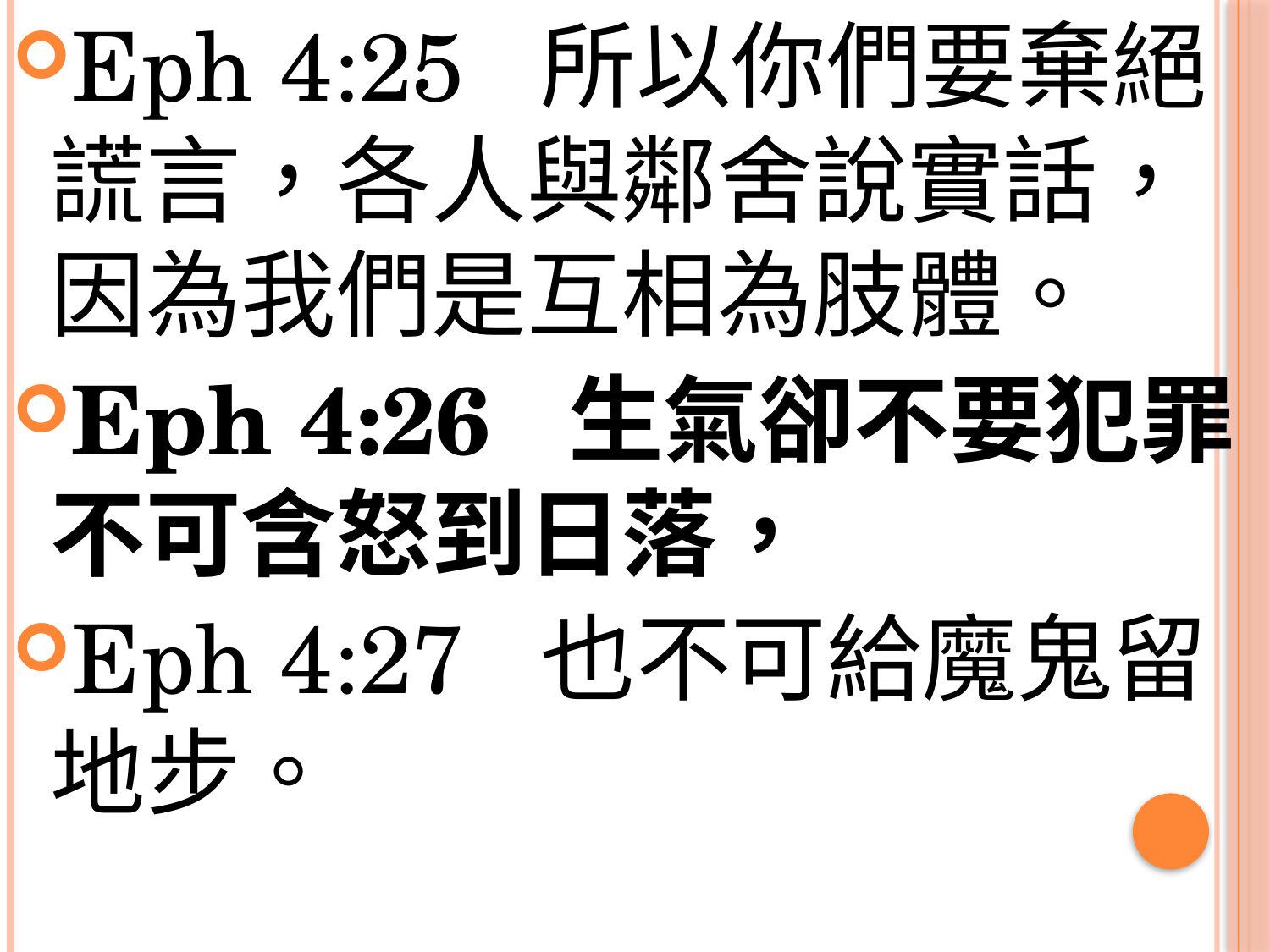

Eph 4:25  所以你們要棄絕謊言，各人與鄰舍說實話，因為我們是互相為肢體。
Eph 4:26  生氣卻不要犯罪；不可含怒到日落，
Eph 4:27  也不可給魔鬼留地步。